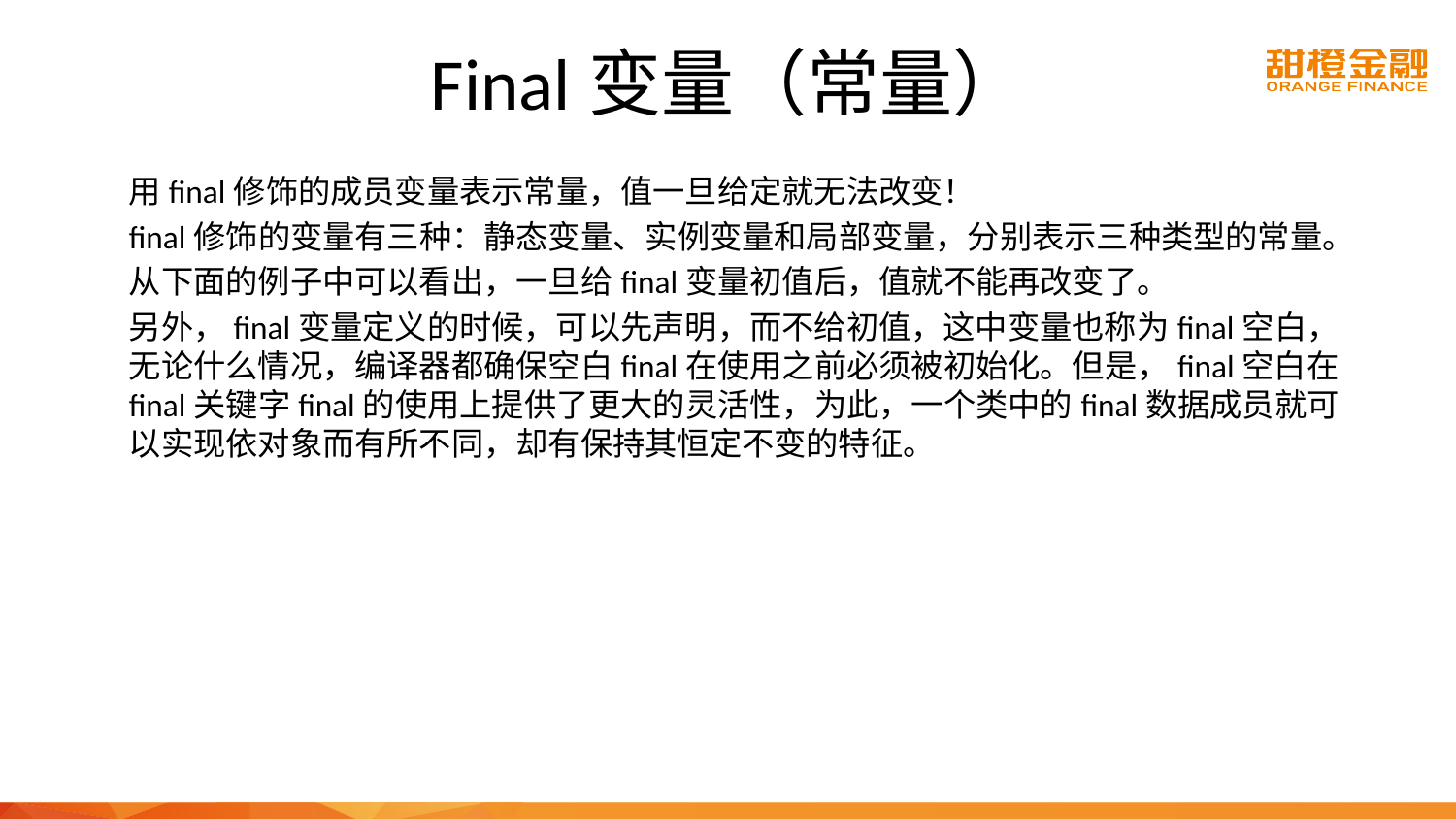

# Final变量（常量）
用final修饰的成员变量表示常量，值一旦给定就无法改变！
final修饰的变量有三种：静态变量、实例变量和局部变量，分别表示三种类型的常量。
从下面的例子中可以看出，一旦给final变量初值后，值就不能再改变了。
另外，final变量定义的时候，可以先声明，而不给初值，这中变量也称为final空白，无论什么情况，编译器都确保空白final在使用之前必须被初始化。但是，final空白在final关键字final的使用上提供了更大的灵活性，为此，一个类中的final数据成员就可以实现依对象而有所不同，却有保持其恒定不变的特征。